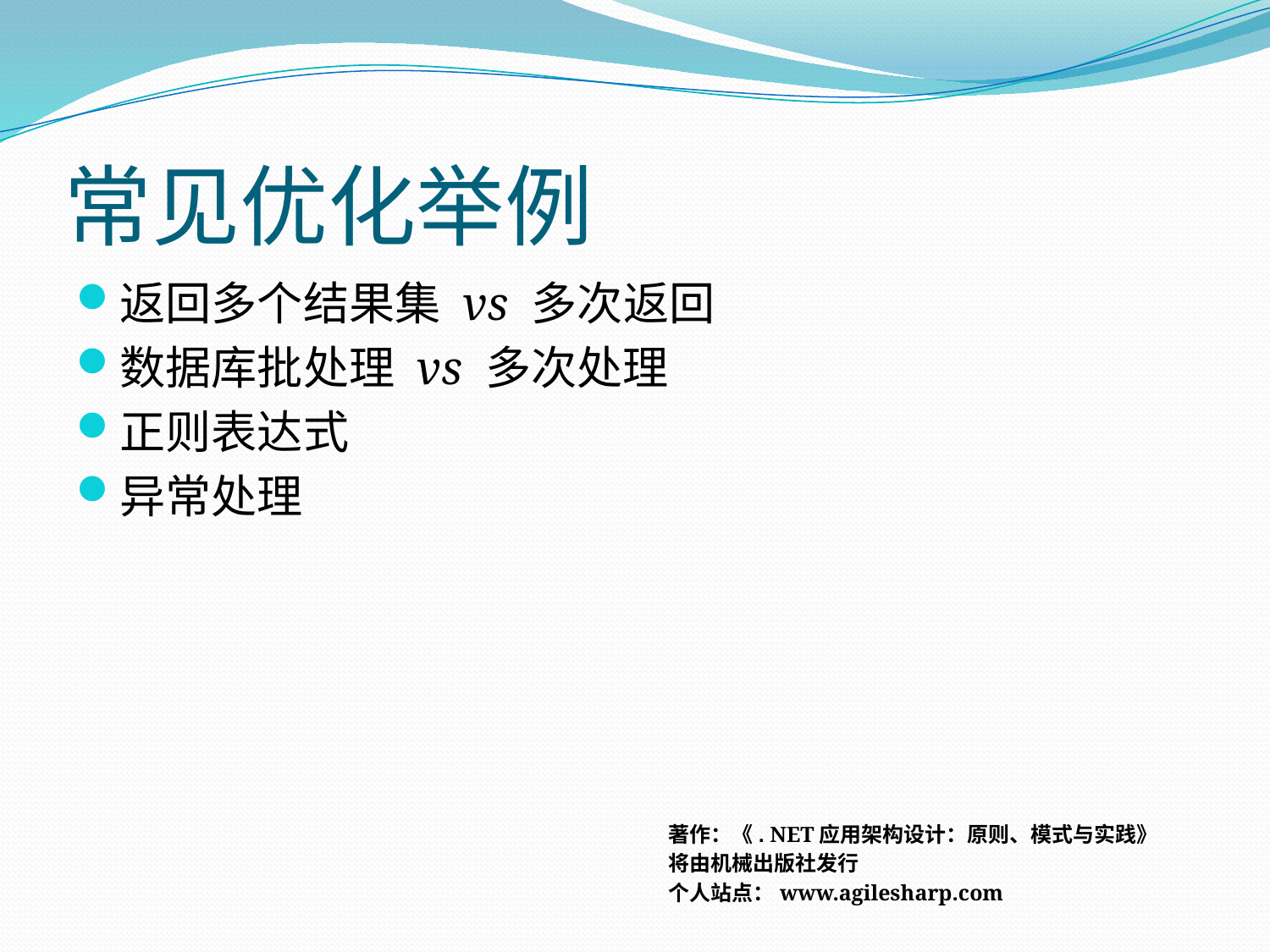

# 常见优化举例
返回多个结果集 vs 多次返回
数据库批处理 vs 多次处理
正则表达式
异常处理

著作：《. NET应用架构设计：原则、模式与实践》
将由机械出版社发行
个人站点：www.agilesharp.com